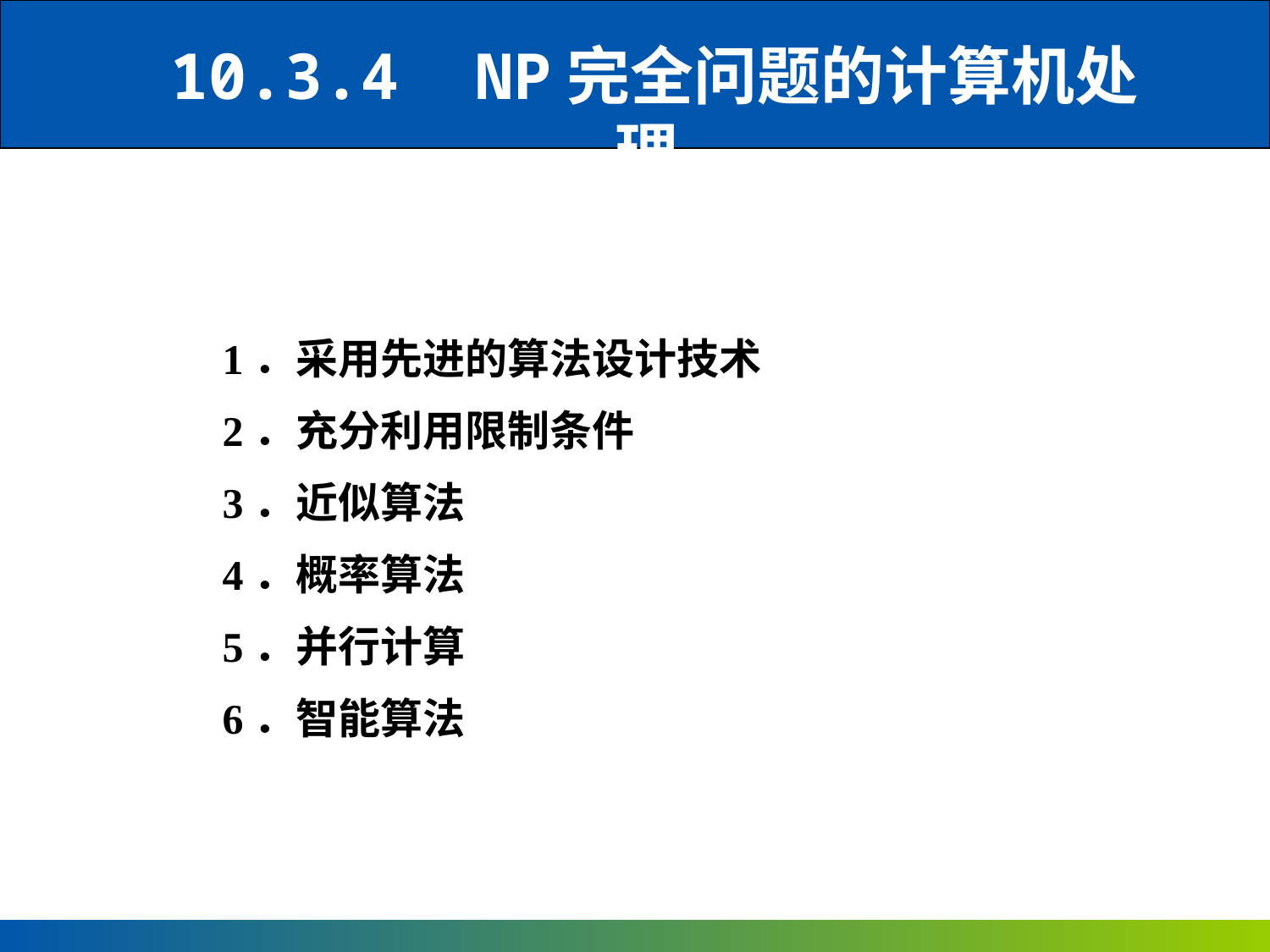

10.3.4  NP完全问题的计算机处理
1．采用先进的算法设计技术
2．充分利用限制条件
3．近似算法
4．概率算法
5．并行计算
6．智能算法